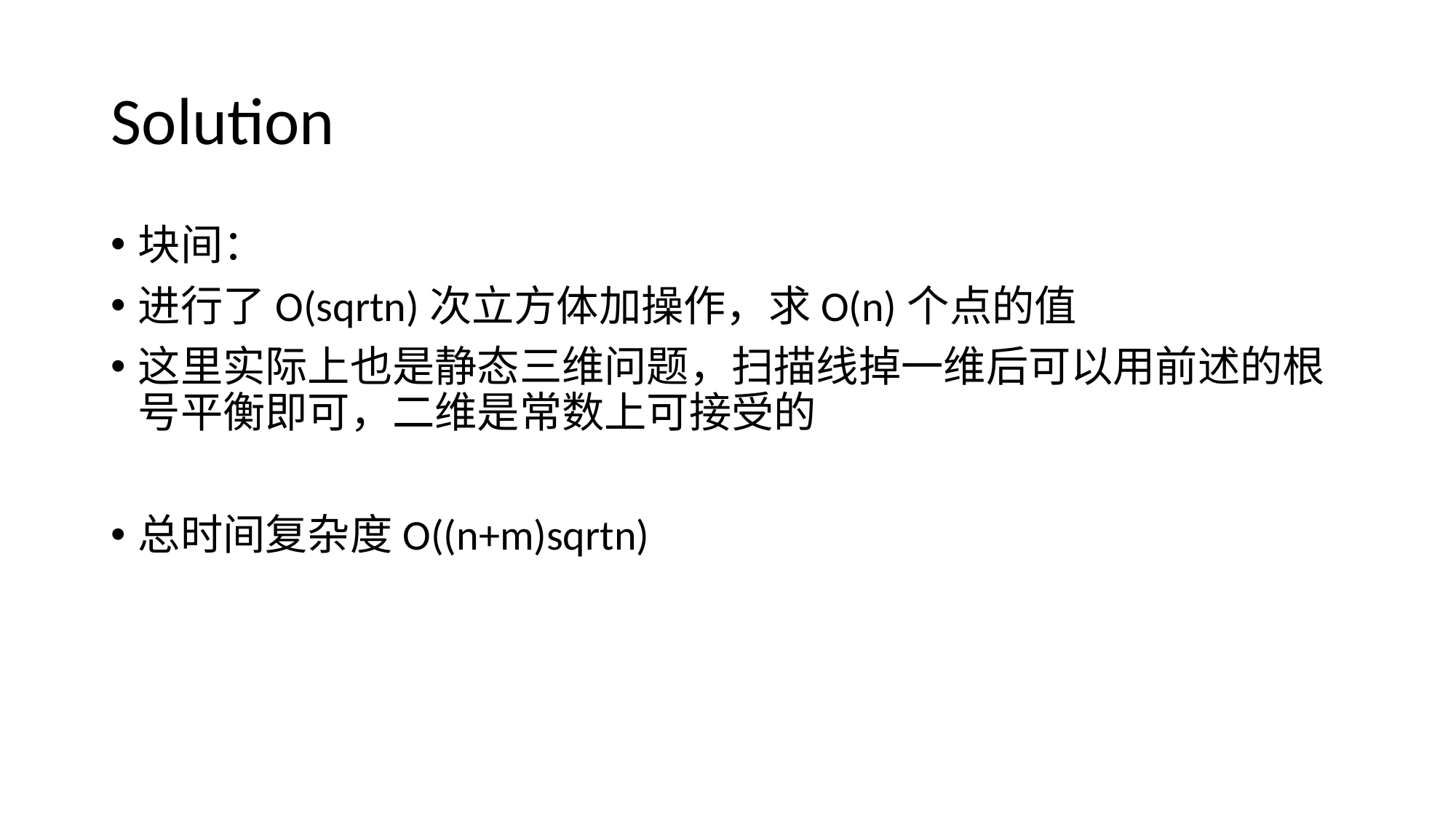

# Solution
块间：
进行了O(sqrtn)次立方体加操作，求O(n)个点的值
这里实际上也是静态三维问题，扫描线掉一维后可以用前述的根号平衡即可，二维是常数上可接受的

总时间复杂度O((n+m)sqrtn)